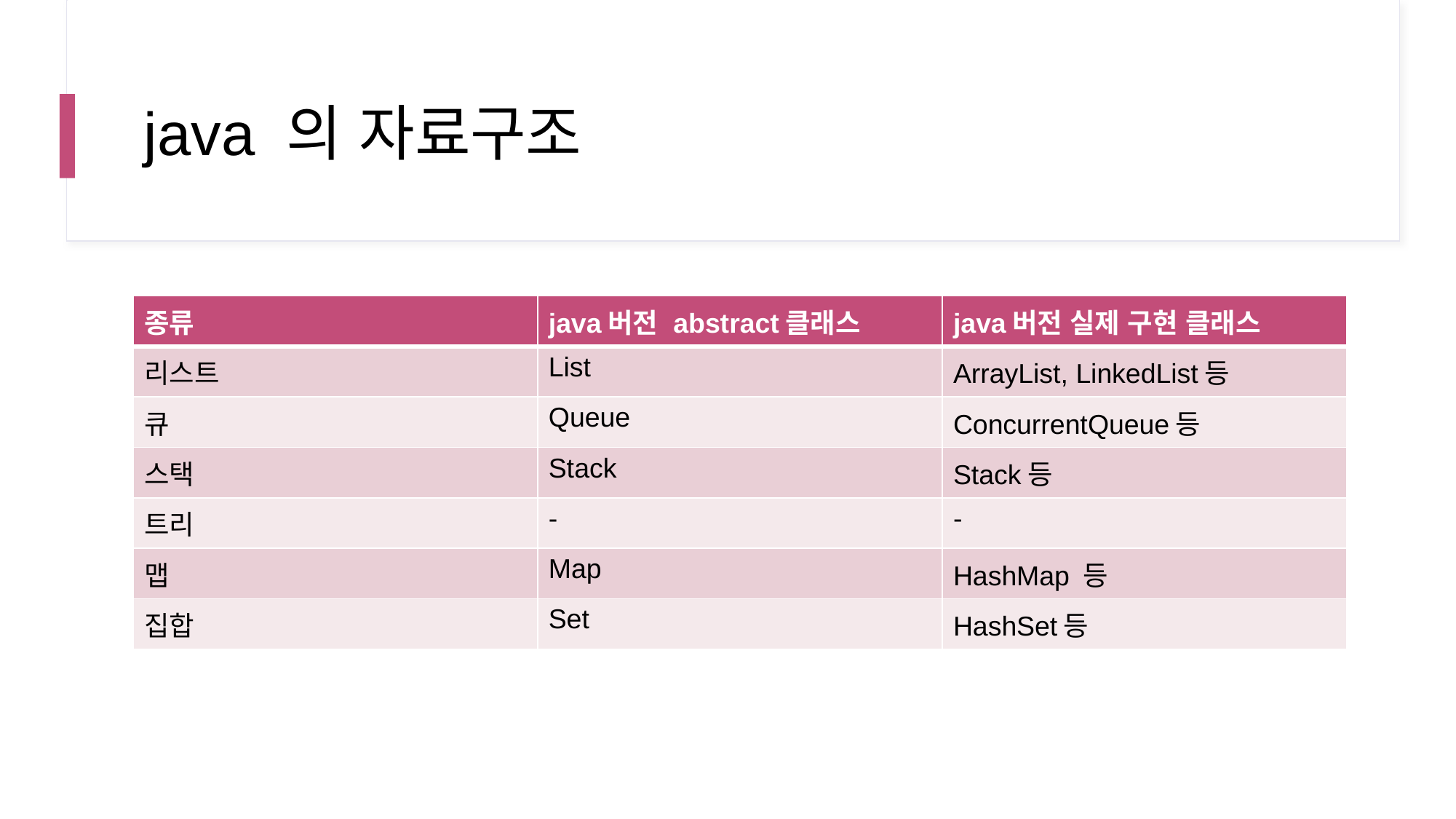

# java 의 자료구조
| 종류 | java버전 abstract클래스 | java버전 실제 구현 클래스 |
| --- | --- | --- |
| 리스트 | List | ArrayList, LinkedList등 |
| 큐 | Queue | ConcurrentQueue등 |
| 스택 | Stack | Stack등 |
| 트리 | - | - |
| 맵 | Map | HashMap 등 |
| 집합 | Set | HashSet등 |